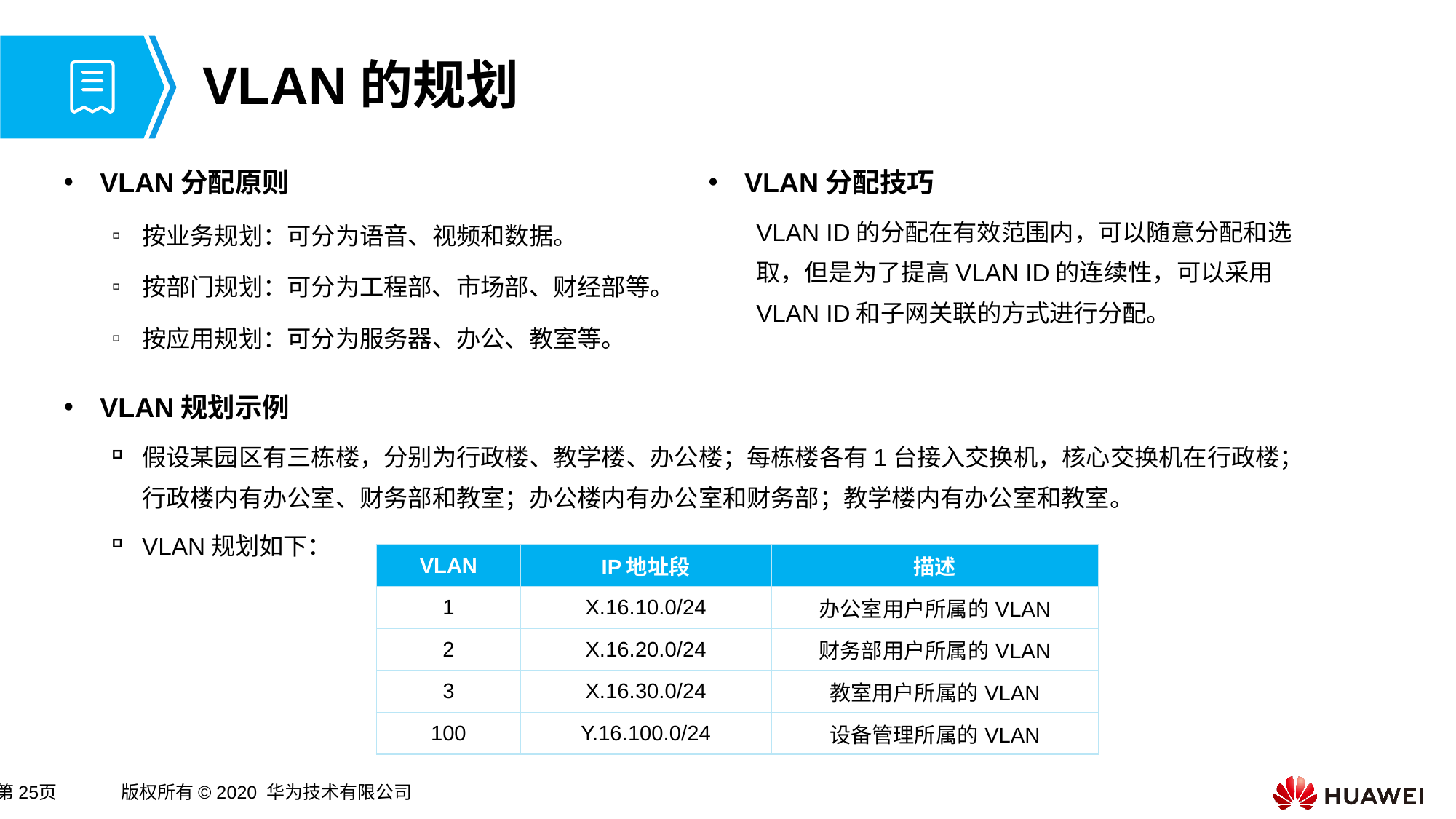

# VLAN的规划
VLAN分配原则
按业务规划：可分为语音、视频和数据。
按部门规划：可分为工程部、市场部、财经部等。
按应用规划：可分为服务器、办公、教室等。
VLAN分配技巧
VLAN ID的分配在有效范围内，可以随意分配和选取，但是为了提高VLAN ID的连续性，可以采用VLAN ID和子网关联的方式进行分配。
VLAN规划示例
假设某园区有三栋楼，分别为行政楼、教学楼、办公楼；每栋楼各有1台接入交换机，核心交换机在行政楼；行政楼内有办公室、财务部和教室；办公楼内有办公室和财务部；教学楼内有办公室和教室。
VLAN规划如下：
| VLAN | IP地址段 | 描述 |
| --- | --- | --- |
| 1 | X.16.10.0/24 | 办公室用户所属的VLAN |
| 2 | X.16.20.0/24 | 财务部用户所属的VLAN |
| 3 | X.16.30.0/24 | 教室用户所属的VLAN |
| 100 | Y.16.100.0/24 | 设备管理所属的VLAN |